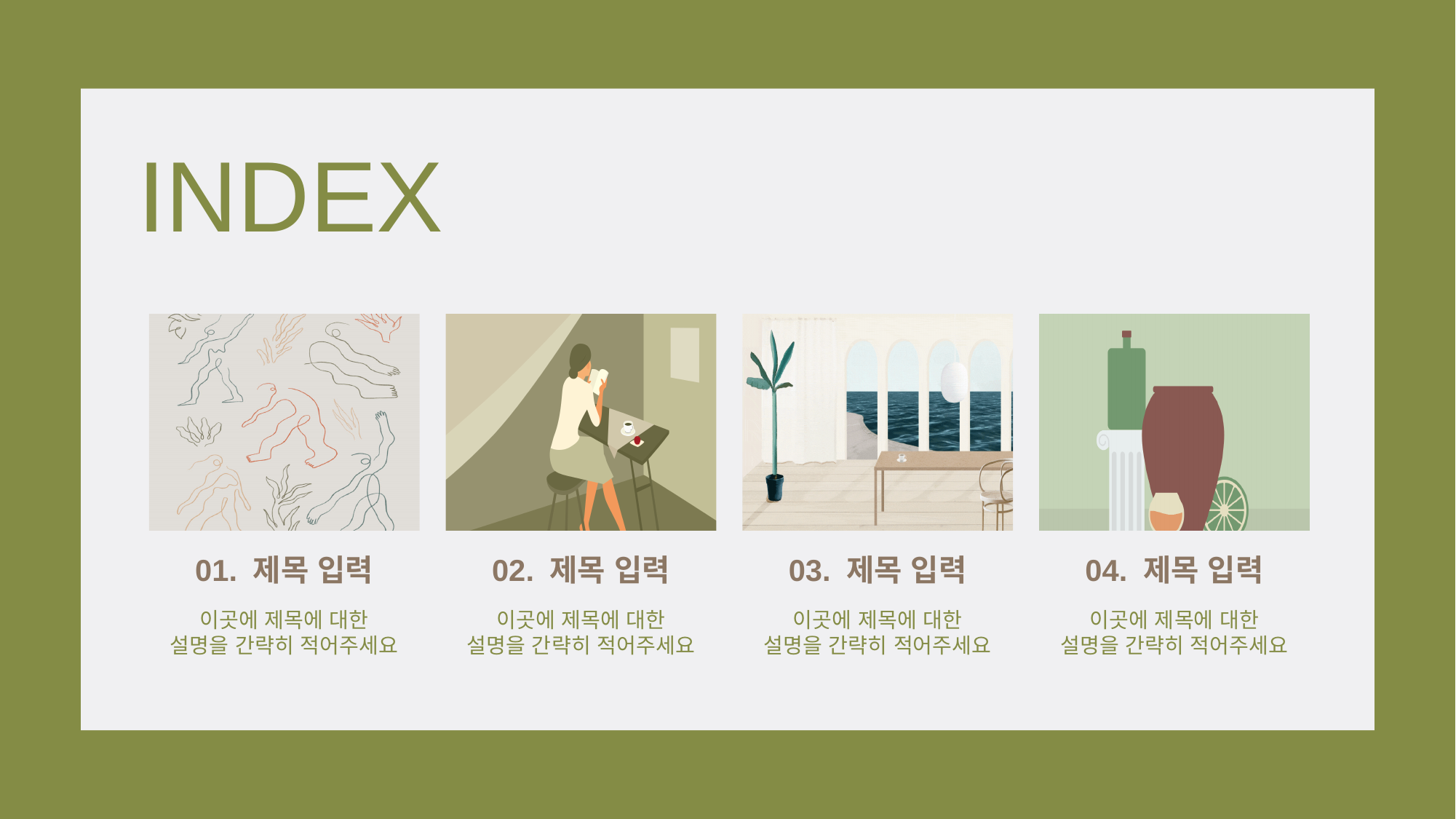

INDEX

01. 제목 입력
02. 제목 입력
03. 제목 입력
04. 제목 입력
이곳에 제목에 대한
설명을 간략히 적어주세요
이곳에 제목에 대한
설명을 간략히 적어주세요
이곳에 제목에 대한
설명을 간략히 적어주세요
이곳에 제목에 대한
설명을 간략히 적어주세요